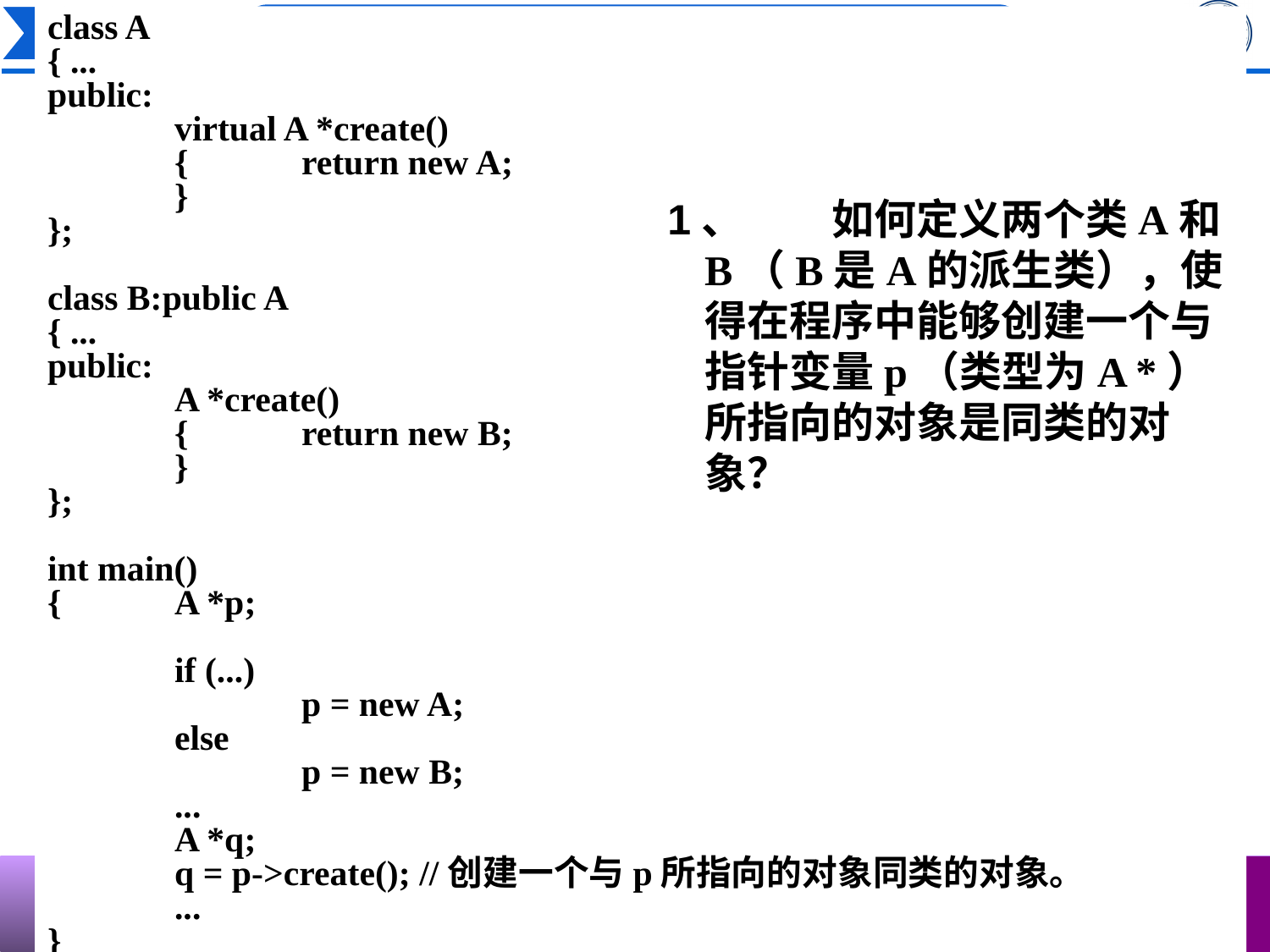

class A
{ ...
public:
	virtual A *create()
	{	return new A;
	}
};

class B:public A
{ ...
public:
	A *create()
	{	return new B;
	}
};

int main()
{	A *p;

	if (...)
		p = new A;
	else
		p = new B;
	...
	A *q;
	q = p->create(); //创建一个与p所指向的对象同类的对象。
	...
}
1、	如何定义两个类A和B（B是A的派生类），使得在程序中能够创建一个与指针变量p（类型为A *）所指向的对象是同类的对象？
26